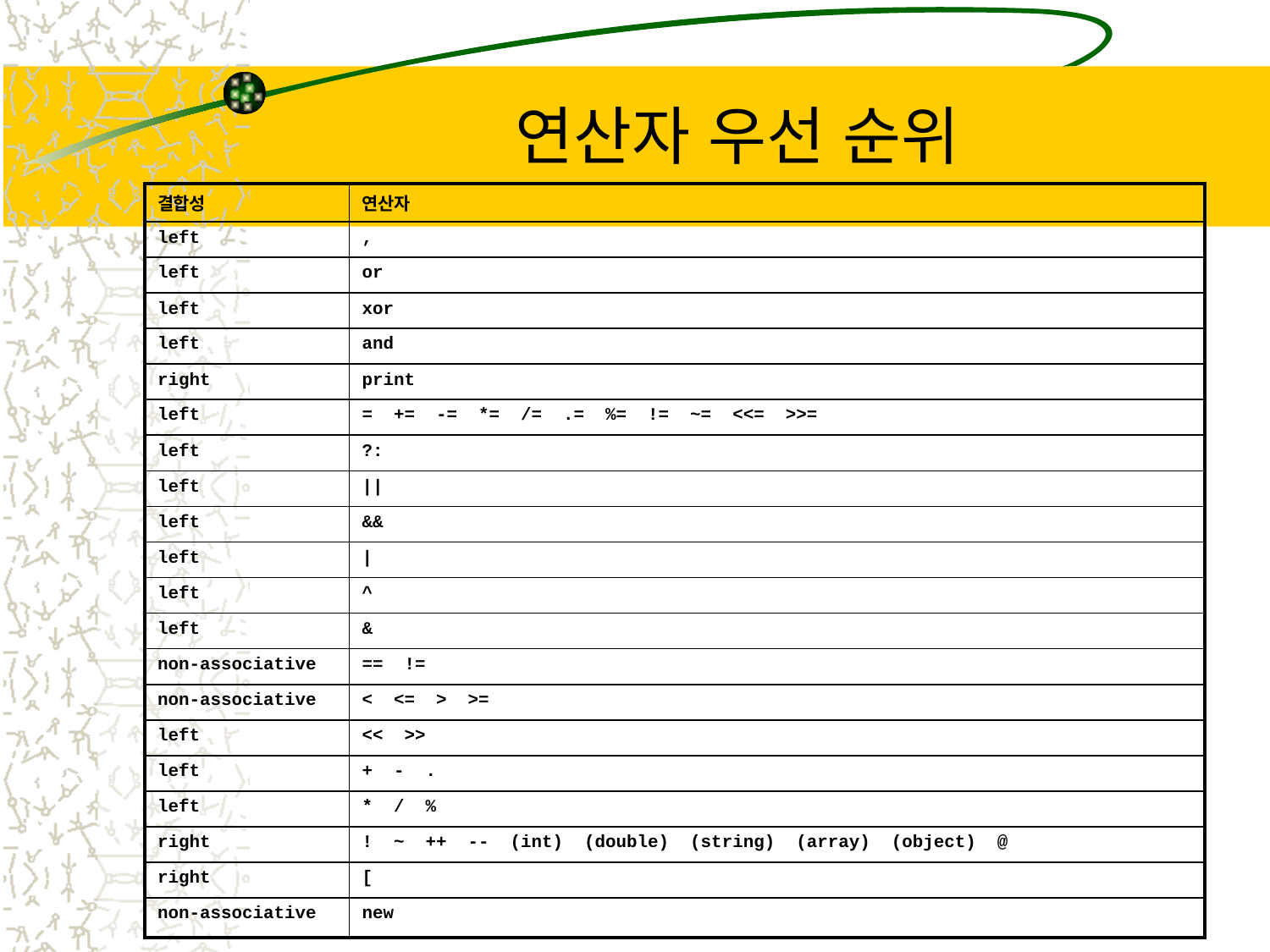

# 연산자 우선 순위
| 결합성 | 연산자 |
| --- | --- |
| left | , |
| left | or |
| left | xor |
| left | and |
| right | print |
| left | = += -= \*= /= .= %= != ~= <<= >>= |
| left | ?: |
| left | || |
| left | && |
| left | | |
| left | ^ |
| left | & |
| non-associative | == != |
| non-associative | < <= > >= |
| left | << >> |
| left | + - . |
| left | \* / % |
| right | ! ~ ++ -- (int) (double) (string) (array) (object) @ |
| right | [ |
| non-associative | new |